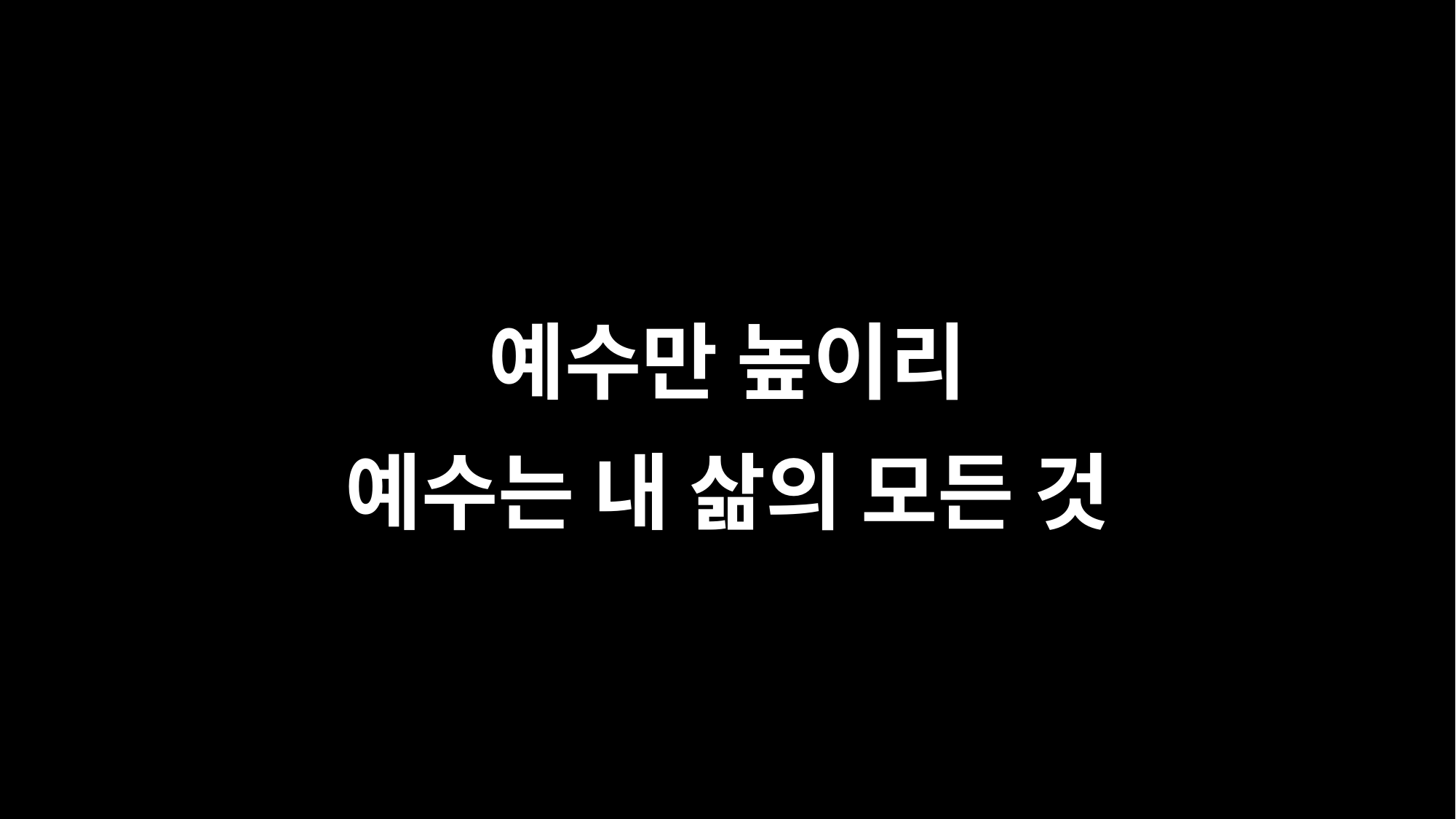

예수만 높이리
예수는 내 삶의 모든 것